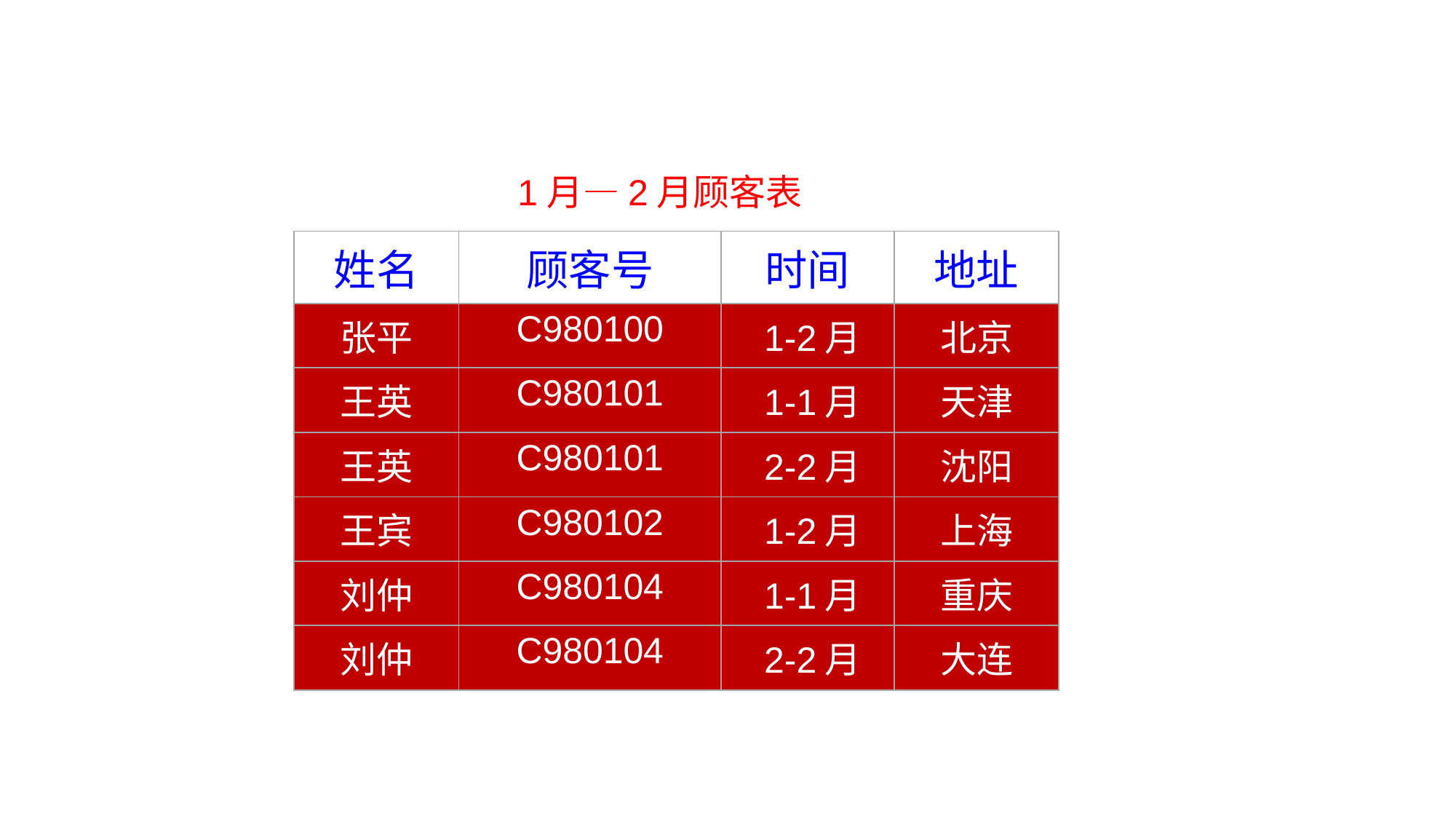

#
1月―2月顾客表
| 姓名 | 顾客号 | 时间 | 地址 |
| --- | --- | --- | --- |
| 张平 | C980100 | 1-2月 | 北京 |
| 王英 | C980101 | 1-1月 | 天津 |
| 王英 | C980101 | 2-2月 | 沈阳 |
| 王宾 | C980102 | 1-2月 | 上海 |
| 刘仲 | C980104 | 1-1月 | 重庆 |
| 刘仲 | C980104 | 2-2月 | 大连 |
72